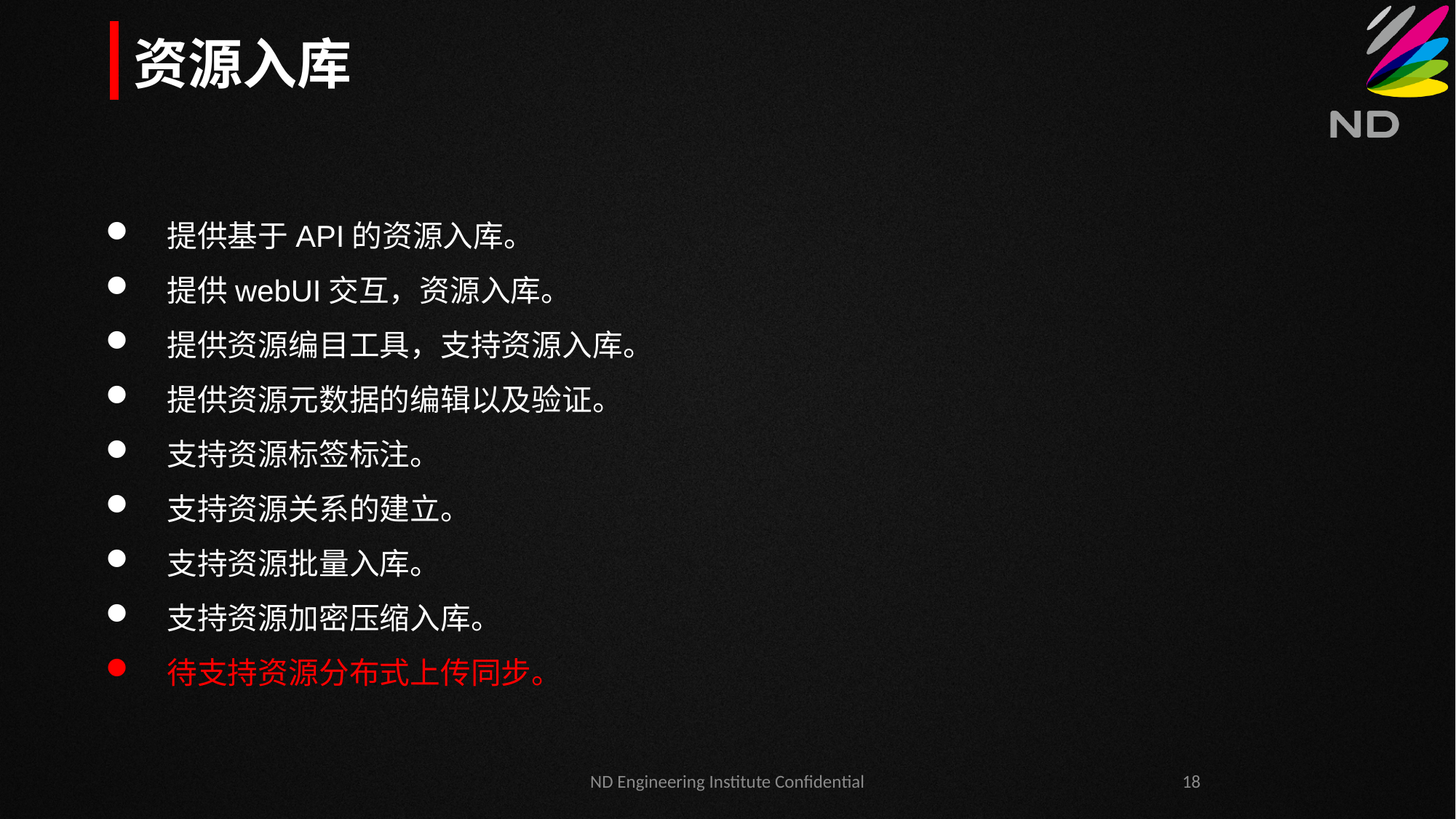

资源入库
提供基于API的资源入库。
提供webUI交互，资源入库。
提供资源编目工具，支持资源入库。
提供资源元数据的编辑以及验证。
支持资源标签标注。
支持资源关系的建立。
支持资源批量入库。
支持资源加密压缩入库。
待支持资源分布式上传同步。
ND Engineering Institute Confidential
18